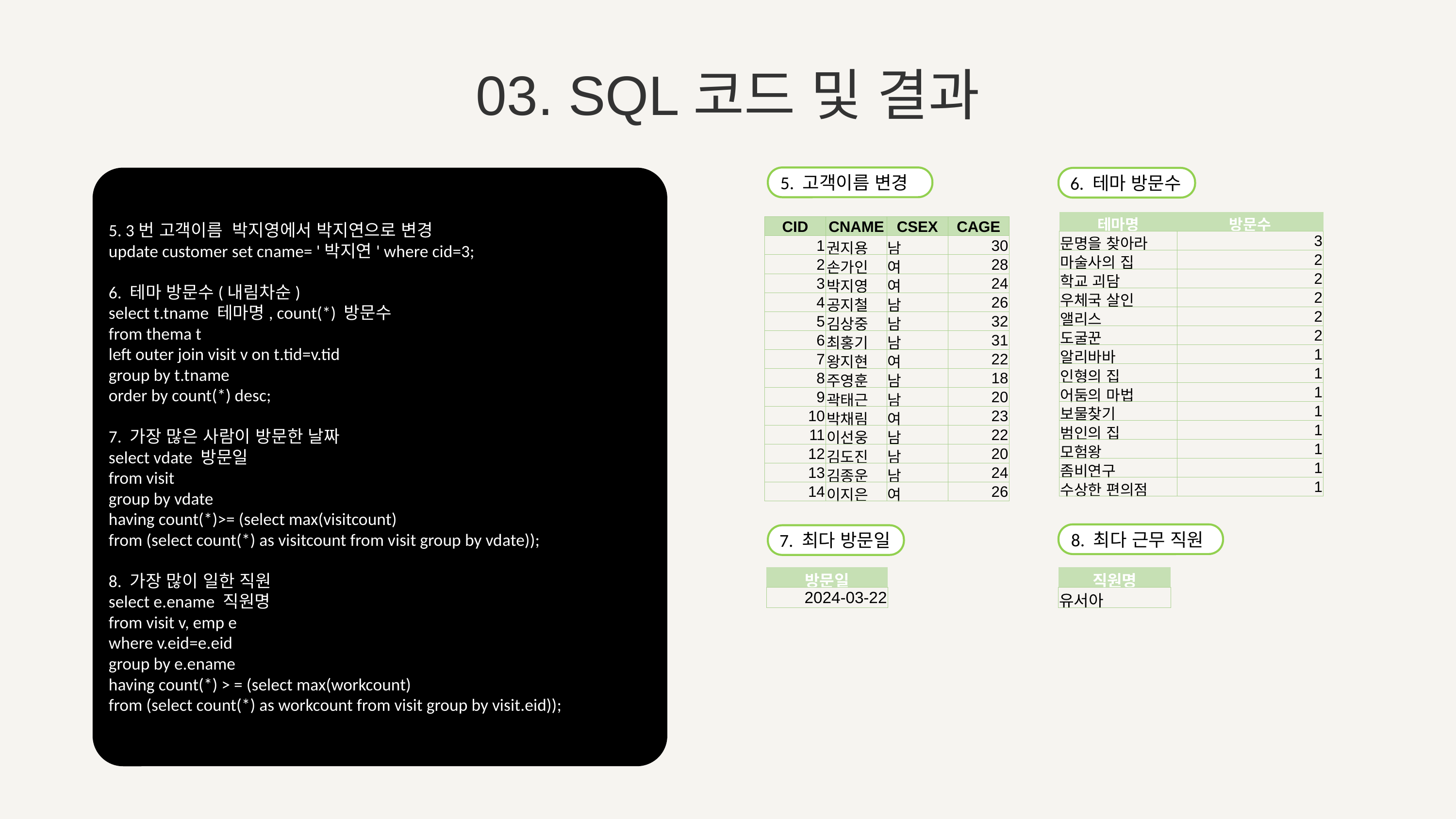

03. SQL코드 및 결과

5. 고객이름 변경
5. 3번 고객이름  박지영에서 박지연으로 변경
update customer set cname= '박지연' where cid=3;

6. 테마 방문수(내림차순)
select t.tname 테마명, count(*) 방문수
from thema t
left outer join visit v on t.tid=v.tid
group by t.tname
order by count(*) desc;

7. 가장 많은 사람이 방문한 날짜
select vdate 방문일
from visit
group by vdate
having count(*)>= (select max(visitcount)
from (select count(*) as visitcount from visit group by vdate));

8. 가장 많이 일한 직원
select e.ename 직원명
from visit v, emp e
where v.eid=e.eid
group by e.ename
having count(*) > = (select max(workcount)
from (select count(*) as workcount from visit group by visit.eid));

6. 테마 방문수
| 테마명 | 방문수 |
| --- | --- |
| 문명을 찾아라 | 3 |
| 마술사의 집 | 2 |
| 학교 괴담 | 2 |
| 우체국 살인 | 2 |
| 앨리스 | 2 |
| 도굴꾼 | 2 |
| 알리바바 | 1 |
| 인형의 집 | 1 |
| 어둠의 마법 | 1 |
| 보물찾기 | 1 |
| 범인의 집 | 1 |
| 모험왕 | 1 |
| 좀비연구 | 1 |
| 수상한 편의점 | 1 |
| CID | CNAME | CSEX | CAGE |
| --- | --- | --- | --- |
| 1 | 권지용 | 남 | 30 |
| 2 | 손가인 | 여 | 28 |
| 3 | 박지영 | 여 | 24 |
| 4 | 공지철 | 남 | 26 |
| 5 | 김상중 | 남 | 32 |
| 6 | 최홍기 | 남 | 31 |
| 7 | 왕지현 | 여 | 22 |
| 8 | 주영훈 | 남 | 18 |
| 9 | 곽태근 | 남 | 20 |
| 10 | 박채림 | 여 | 23 |
| 11 | 이선웅 | 남 | 22 |
| 12 | 김도진 | 남 | 20 |
| 13 | 김종운 | 남 | 24 |
| 14 | 이지은 | 여 | 26 |

8. 최다 근무 직원

7. 최다 방문일
| 방문일 |
| --- |
| 2024-03-22 |
| 직원명 |
| --- |
| 유서아 |